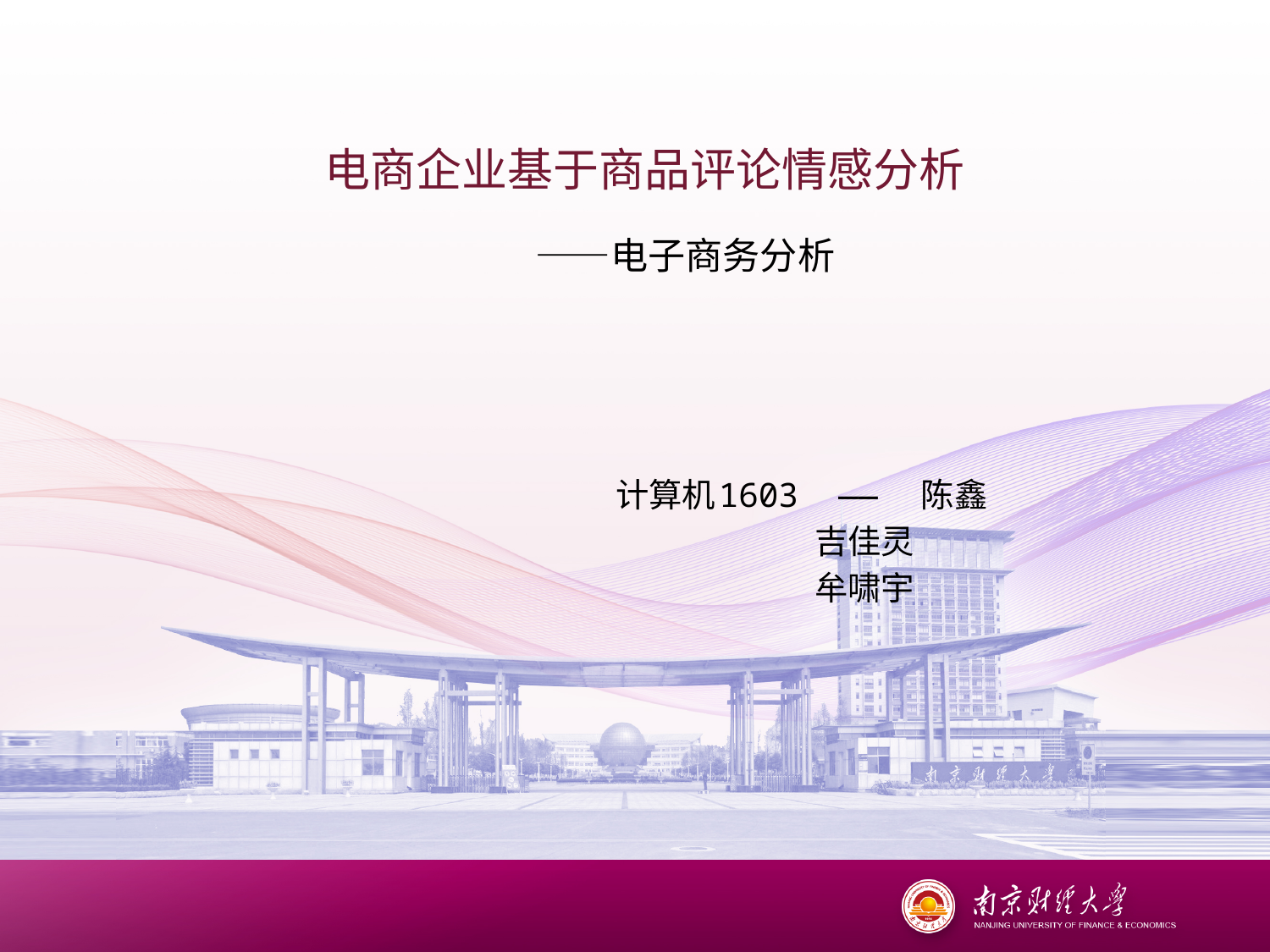

# 电商企业基于商品评论情感分析 ——电子商务分析

            计算机1603  ——  陈鑫
                             吉佳灵
                             牟啸宇